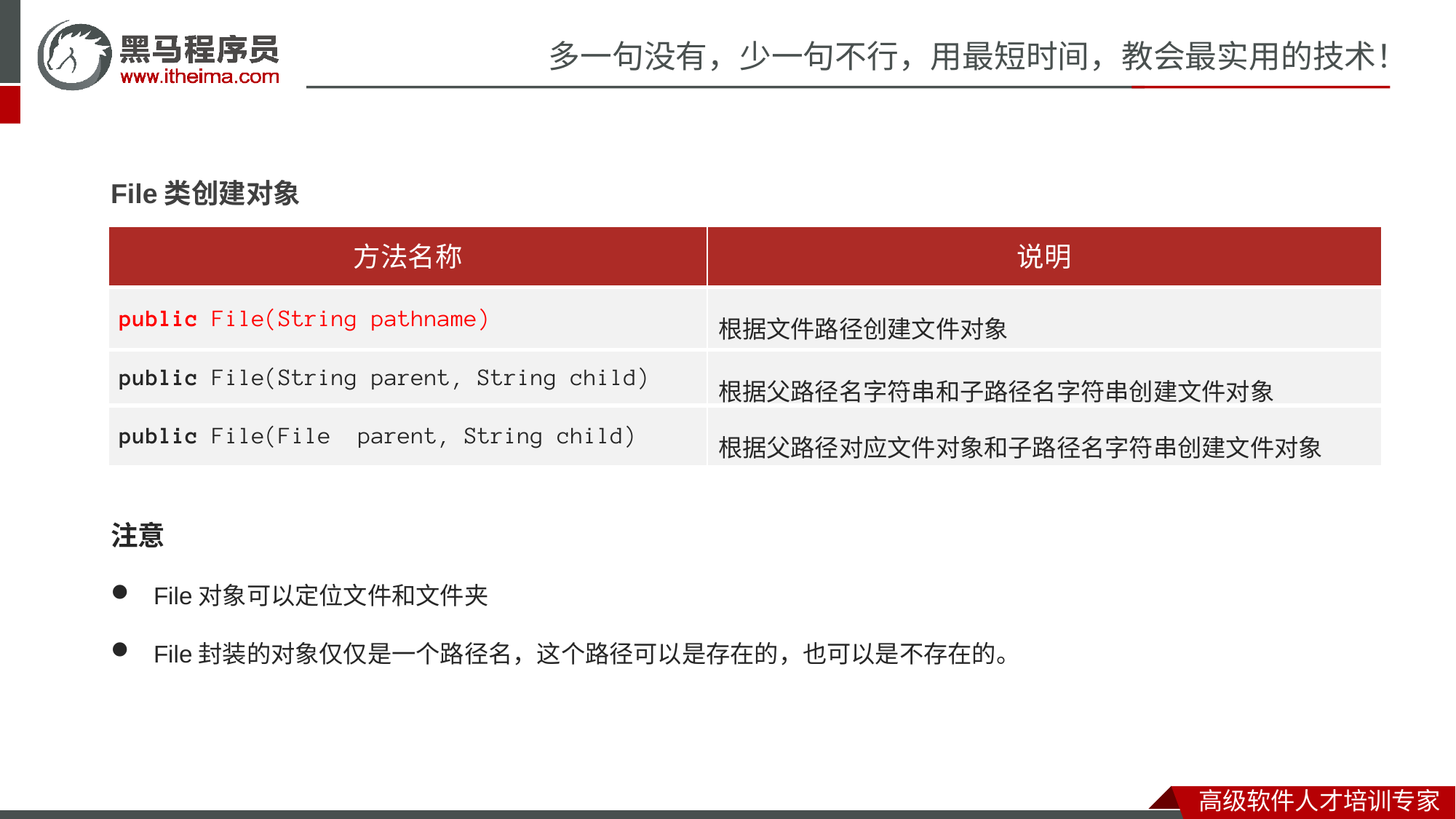

File类创建对象
| 方法名称 | 说明 |
| --- | --- |
| public File​(String pathname) | 根据文件路径创建文件对象 |
| public File​(String parent, String child) | 根据父路径名字符串和子路径名字符串创建文件对象 |
| public File​(File parent, String child) | 根据父路径对应文件对象和子路径名字符串创建文件对象 |
注意
File对象可以定位文件和文件夹
File封装的对象仅仅是一个路径名，这个路径可以是存在的，也可以是不存在的。